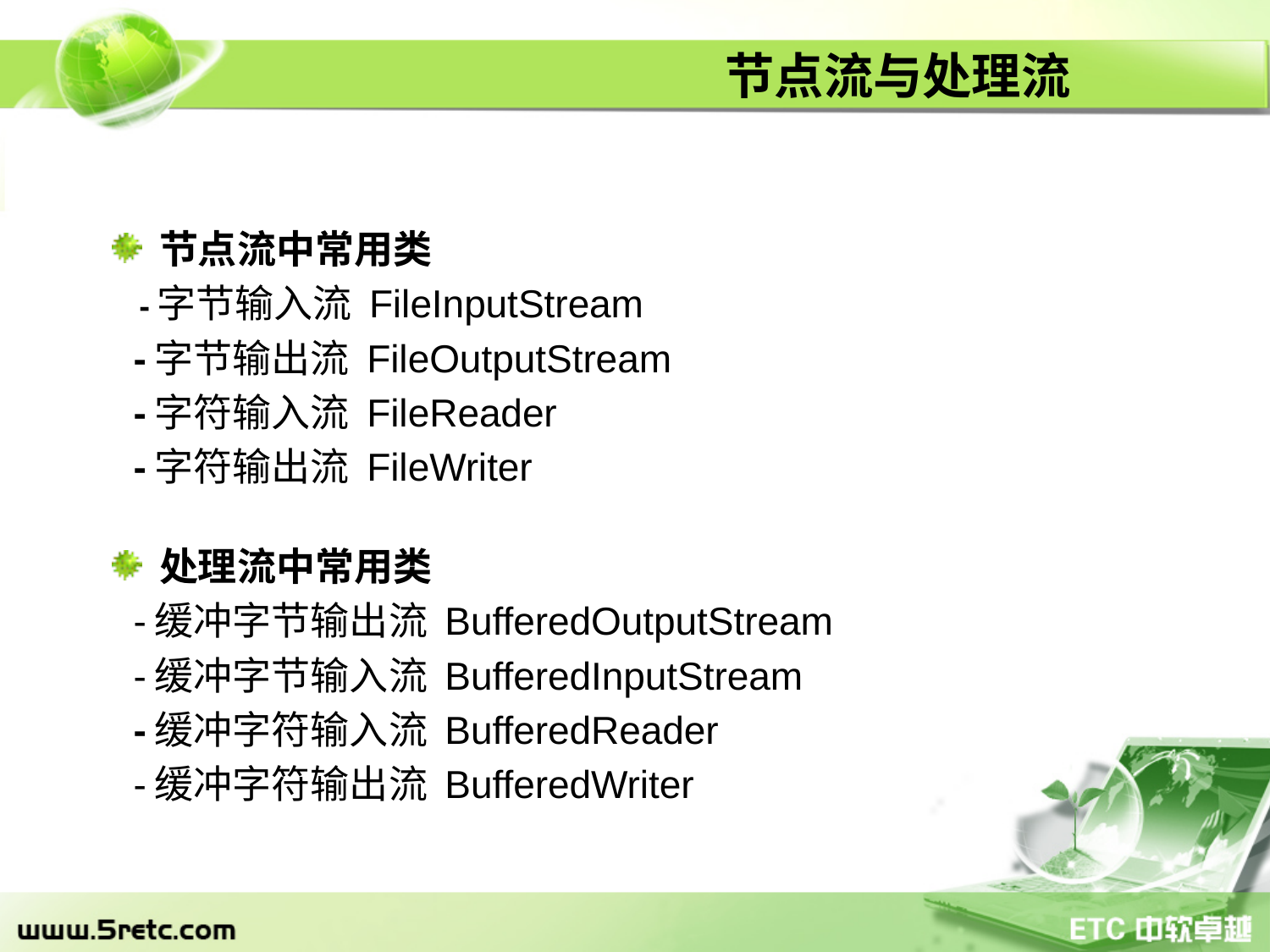

# 节点流与处理流
节点流中常用类
   -字节输入流 FileInputStream
  -字节输出流 FileOutputStream
  -字符输入流 FileReader
  -字符输出流 FileWriter

处理流中常用类
  -缓冲字节输出流 BufferedOutputStream
  -缓冲字节输入流 BufferedInputStream
  -缓冲字符输入流 BufferedReader
  -缓冲字符输出流 BufferedWriter